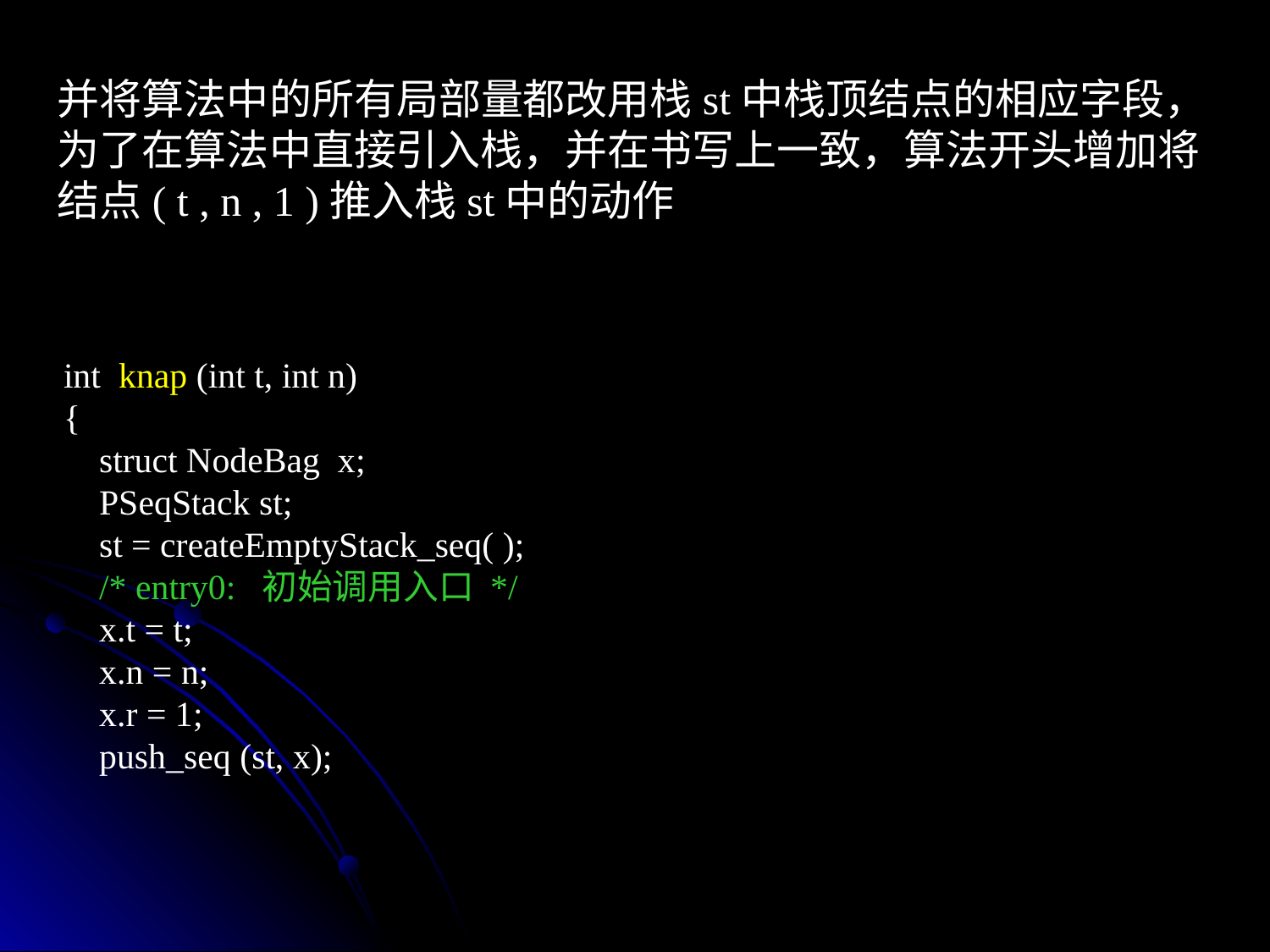

并将算法中的所有局部量都改用栈st中栈顶结点的相应字段，为了在算法中直接引入栈，并在书写上一致，算法开头增加将结点( t , n , 1 )推入栈st中的动作
int  knap (int t, int n)
{
    struct NodeBag  x;
    PSeqStack st;
    st = createEmptyStack_seq( );
    /* entry0:  初始调用入口 */
    x.t = t;
    x.n = n;
    x.r = 1;
    push_seq (st, x);